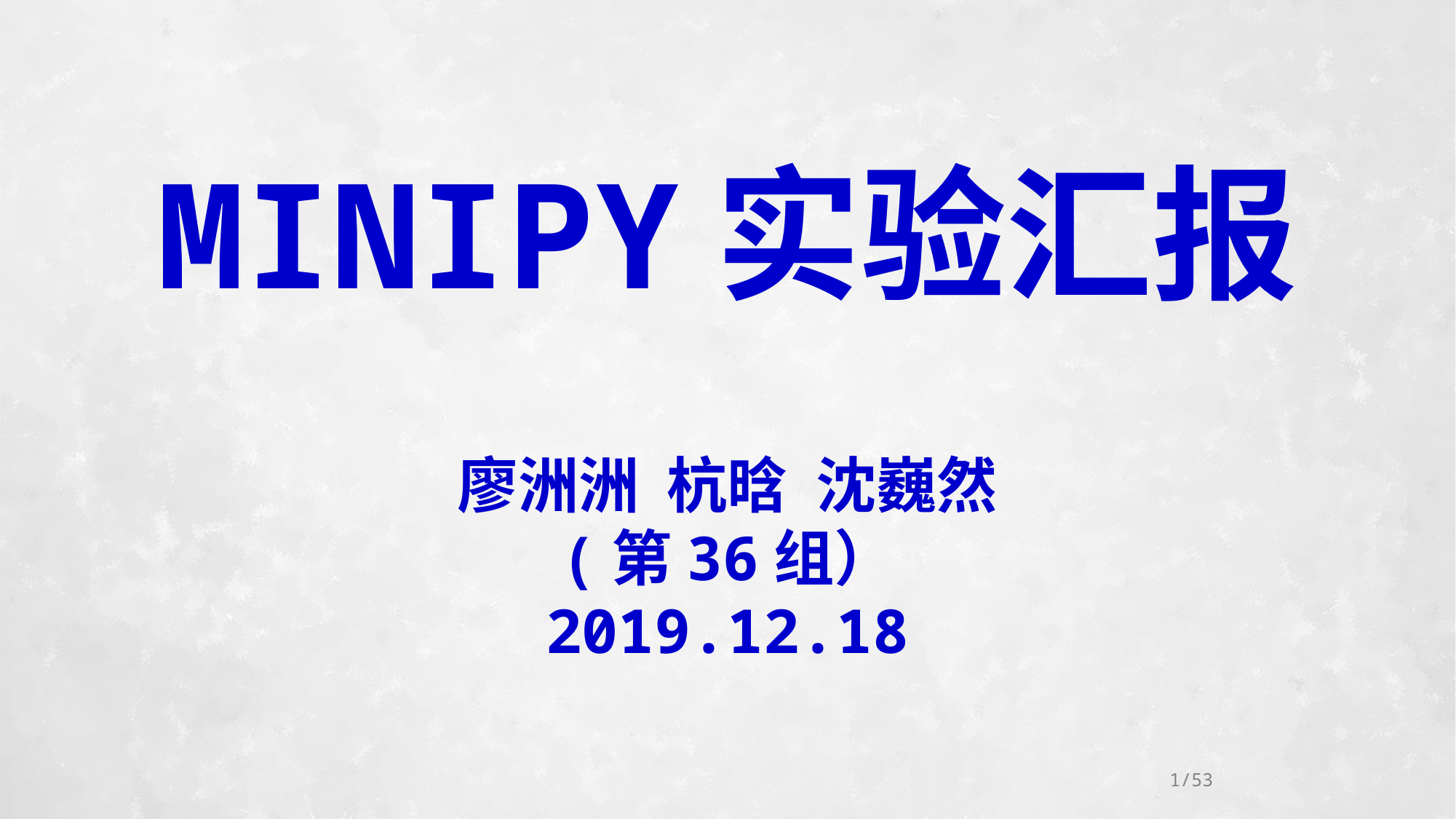

# MINIPY实验汇报
廖洲洲  杭晗  沈巍然
(第36组）
2019.12.18
1/53